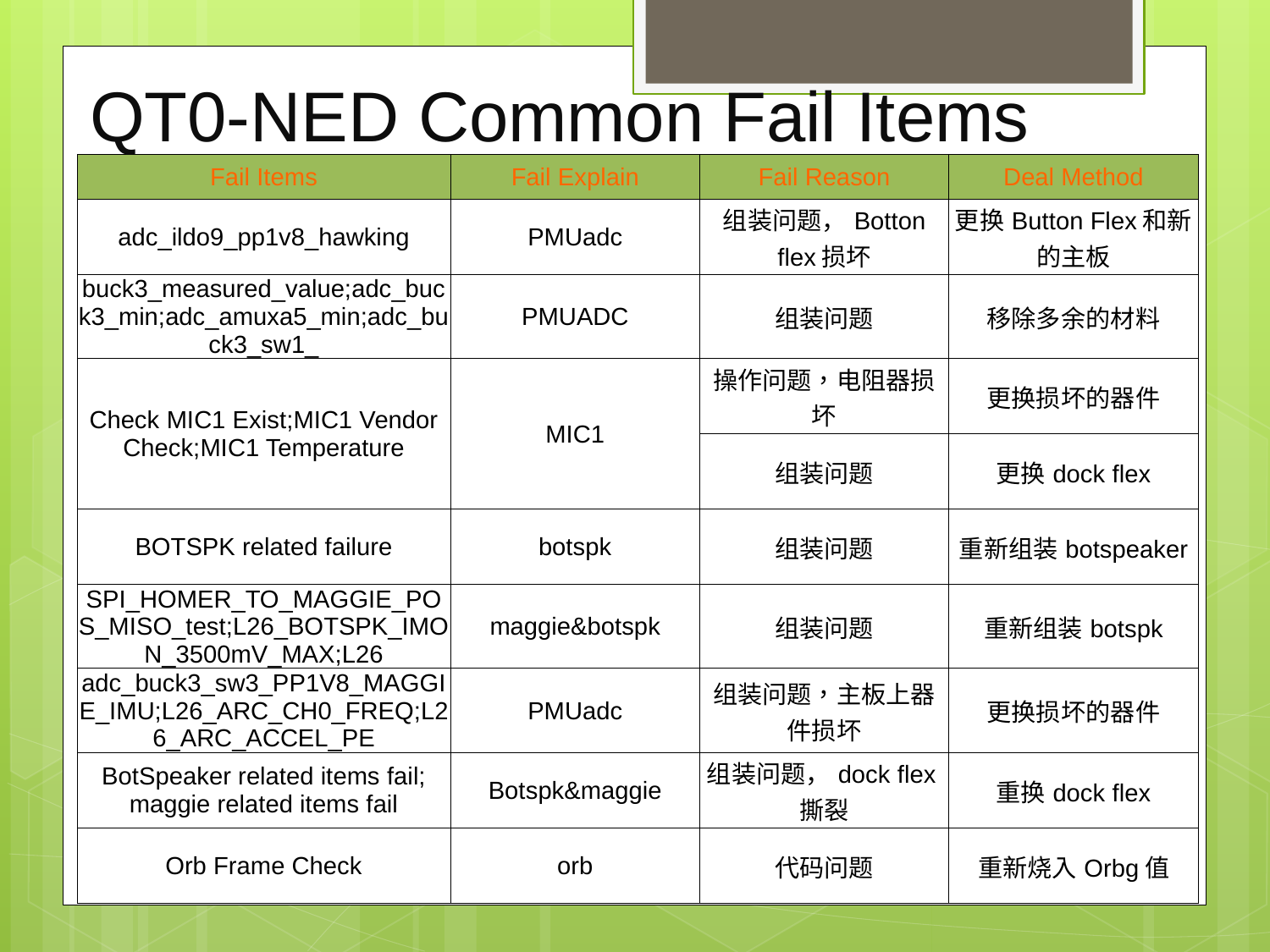

# QT0-NED Common Fail Items
| Fail Items | Fail Explain | Fail Reason | Deal Method |
| --- | --- | --- | --- |
| adc\_ildo9\_pp1v8\_hawking | PMUadc | 组装问题，Botton flex损坏 | 更换Button Flex和新的主板 |
| buck3\_measured\_value;adc\_buck3\_min;adc\_amuxa5\_min;adc\_buck3\_sw1\_ | PMUADC | 组装问题 | 移除多余的材料 |
| Check MIC1 Exist;MIC1 Vendor Check;MIC1 Temperature | MIC1 | 操作问题，电阻器损坏 | 更换损坏的器件 |
|  |  | 组装问题 | 更换dock flex |
| BOTSPK related failure | botspk | 组装问题 | 重新组装botspeaker |
| SPI\_HOMER\_TO\_MAGGIE\_POS\_MISO\_test;L26\_BOTSPK\_IMON\_3500mV\_MAX;L26 | maggie&botspk | 组装问题 | 重新组装botspk |
| adc\_buck3\_sw3\_PP1V8\_MAGGIE\_IMU;L26\_ARC\_CH0\_FREQ;L26\_ARC\_ACCEL\_PE | PMUadc | 组装问题，主板上器件损坏 | 更换损坏的器件 |
| BotSpeaker related items fail; maggie related items fail | Botspk&maggie | 组装问题，dock flex撕裂 | 重换dock flex |
| Orb Frame Check | orb | 代码问题 | 重新烧入Orbg值 |